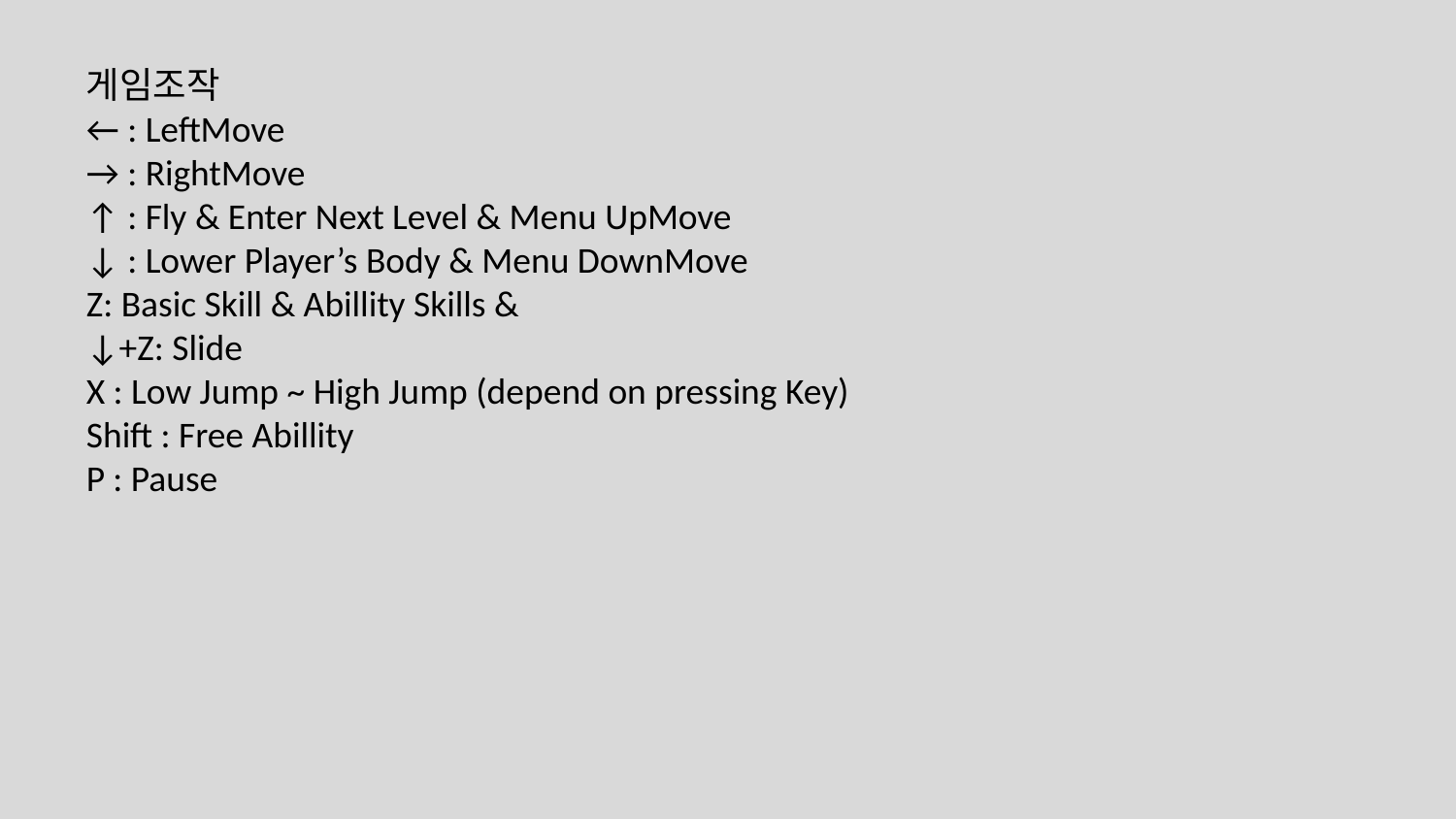

게임조작
← : LeftMove
→ : RightMove
↑ : Fly & Enter Next Level & Menu UpMove
↓ : Lower Player’s Body & Menu DownMove
Z: Basic Skill & Abillity Skills &
↓+Z: Slide
X : Low Jump ~ High Jump (depend on pressing Key)
Shift : Free Abillity
P : Pause